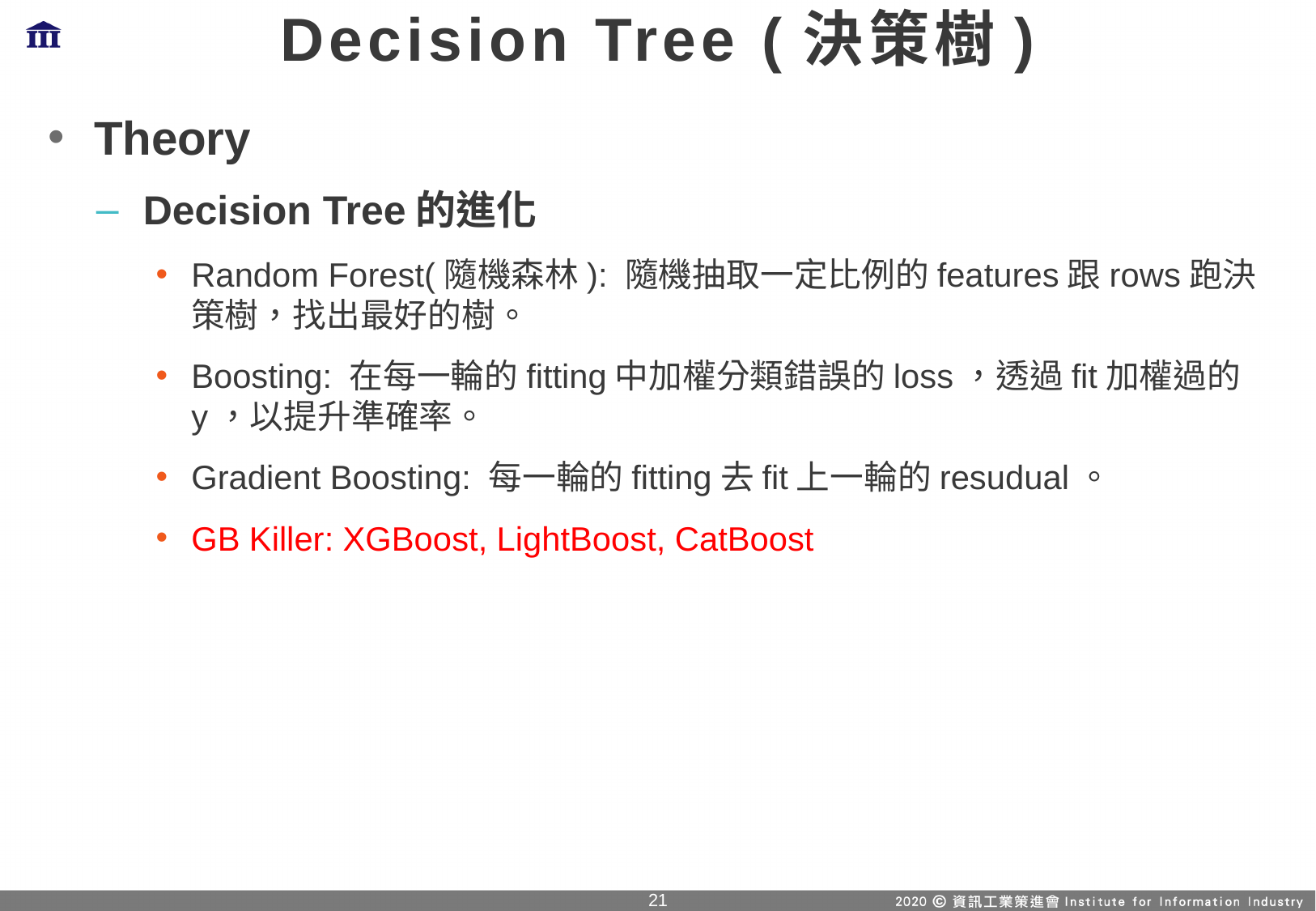

# Decision Tree (決策樹)
Theory
Decision Tree的進化
Random Forest(隨機森林): 隨機抽取一定比例的features跟rows跑決策樹，找出最好的樹。
Boosting: 在每一輪的fitting中加權分類錯誤的loss，透過fit加權過的y，以提升準確率。
Gradient Boosting: 每一輪的fitting去fit上一輪的resudual。
GB Killer: XGBoost, LightBoost, CatBoost

21